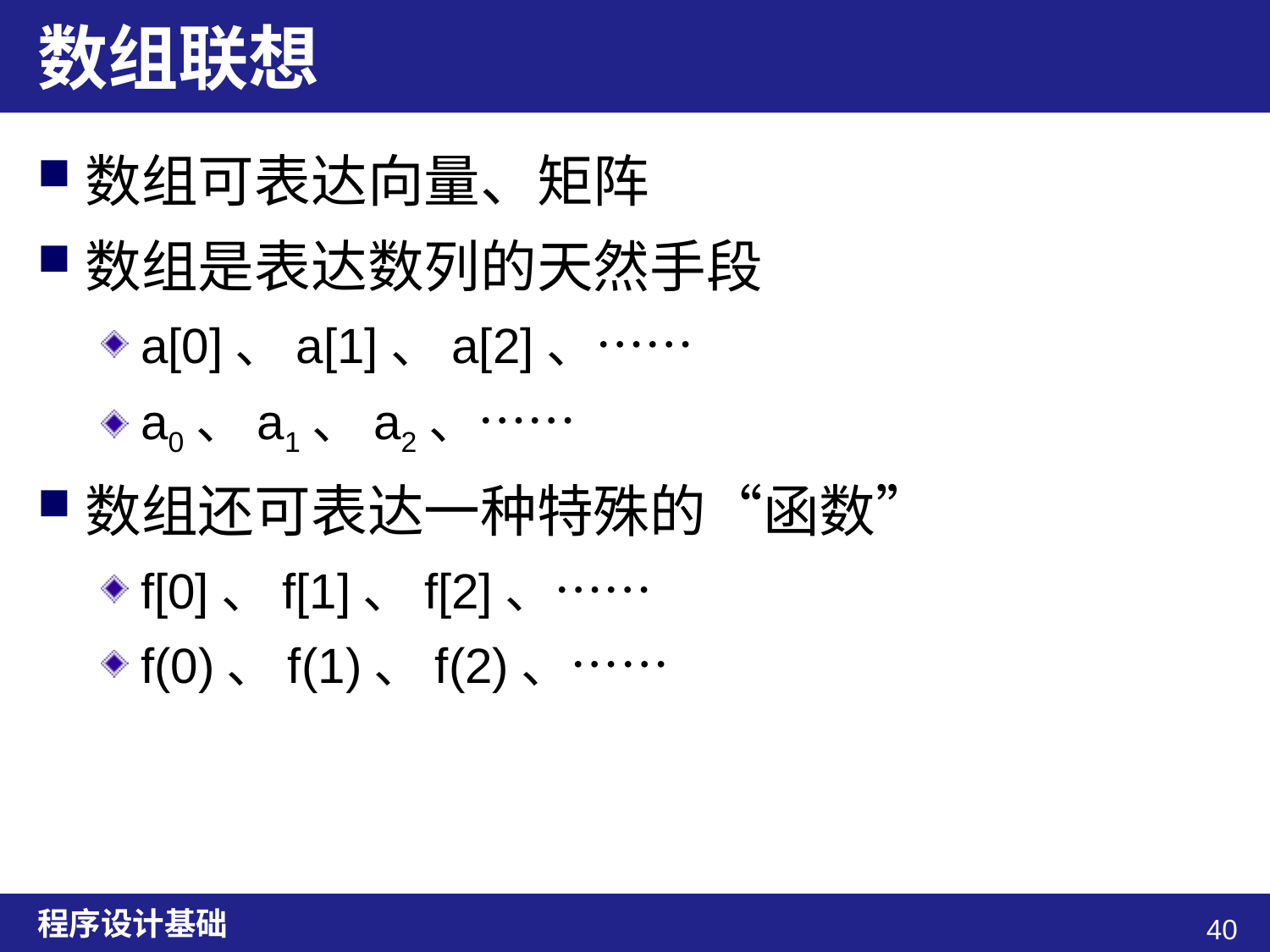

# 数组联想
数组可表达向量、矩阵
数组是表达数列的天然手段
a[0]、a[1]、a[2]、……
a0、a1、a2、……
数组还可表达一种特殊的“函数”
f[0]、f[1]、f[2]、……
f(0)、f(1)、f(2)、……